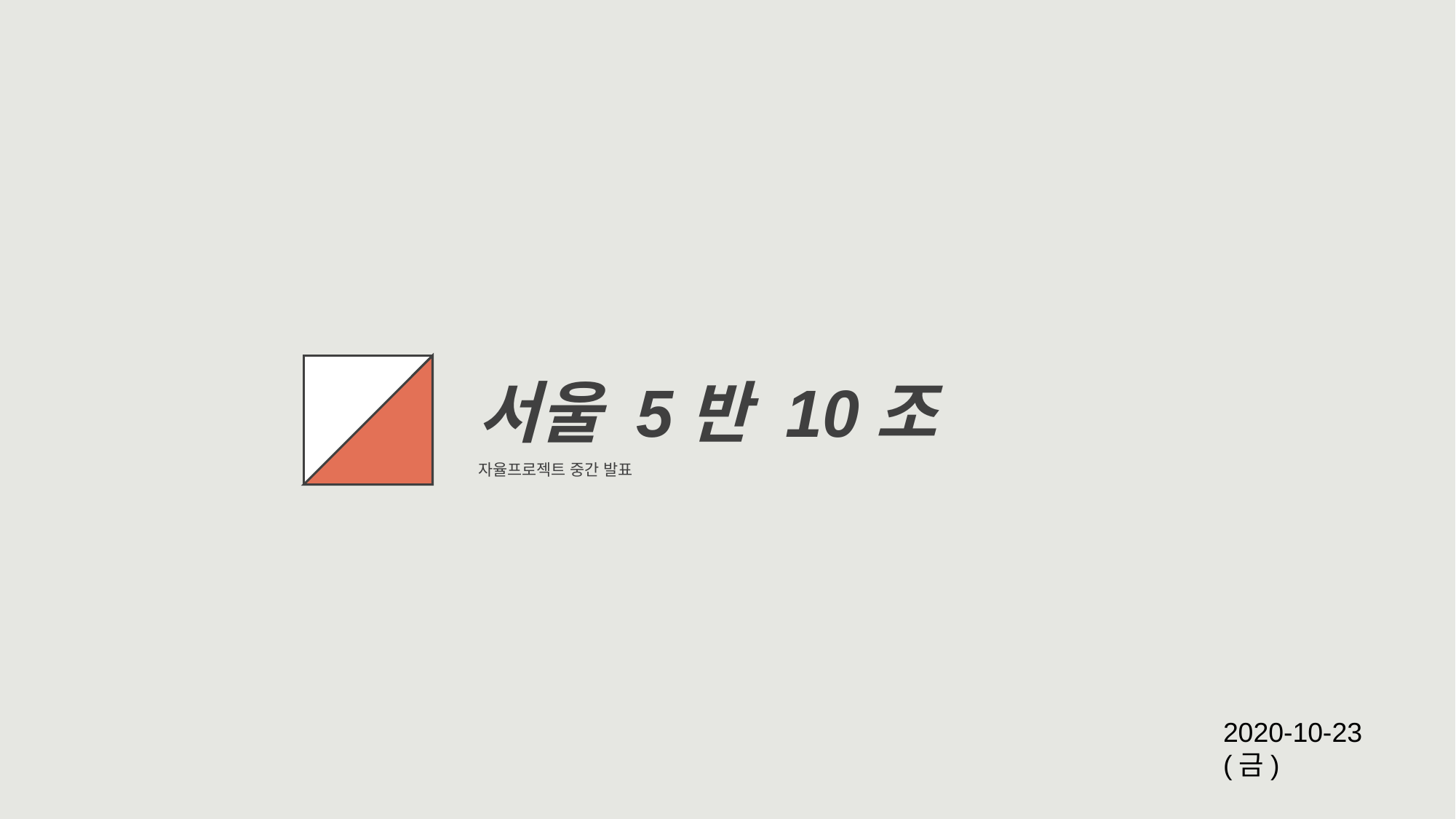

서울 5반 10조
자율프로젝트 중간 발표

2020-10-23(금)